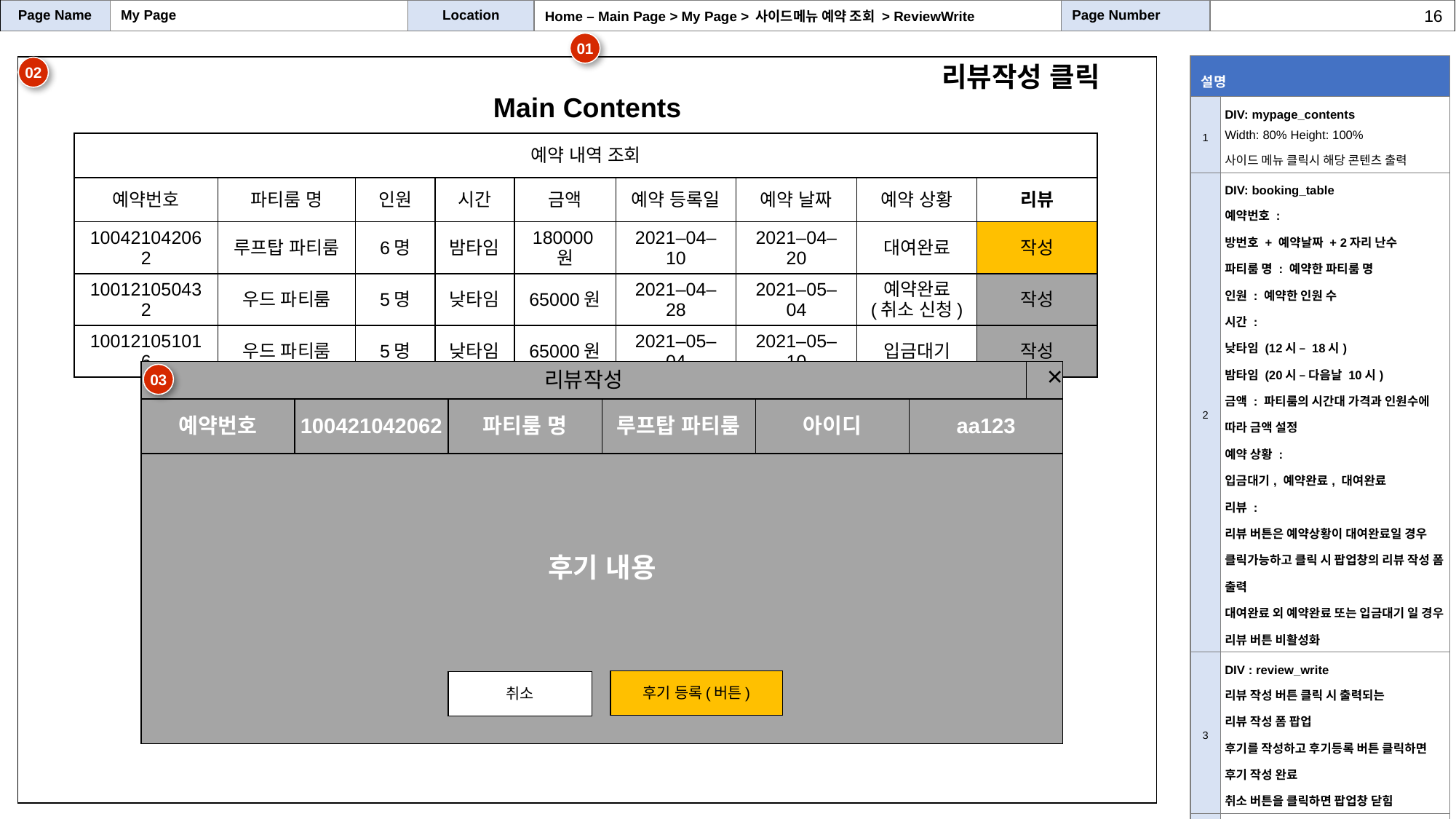

| Page Name | My Page | Location | Home – Main Page > My Page > 사이드메뉴 예약 조회 > ReviewWrite | Page Number |  |
| --- | --- | --- | --- | --- | --- |
16
01
| 설명 |  |
| --- | --- |
| 1 | DIV: mypage\_contents Width: 80% Height: 100% 사이드 메뉴 클릭시 해당 콘텐츠 출력 |
| 2 | DIV: booking\_table 예약번호 : 방번호 + 예약날짜 + 2자리 난수 파티룸 명 : 예약한 파티룸 명 인원 : 예약한 인원 수 시간 : 낮타임 (12시 – 18시) 밤타임 (20시 – 다음날 10시) 금액 : 파티룸의 시간대 가격과 인원수에 따라 금액 설정 예약 상황 : 입금대기, 예약완료, 대여완료 리뷰 : 리뷰 버튼은 예약상황이 대여완료일 경우 클릭가능하고 클릭 시 팝업창의 리뷰 작성 폼 출력 대여완료 외 예약완료 또는 입금대기 일 경우 리뷰 버튼 비활성화 |
| 3 | DIV : review\_write 리뷰 작성 버튼 클릭 시 출력되는 리뷰 작성 폼 팝업 후기를 작성하고 후기등록 버튼 클릭하면 후기 작성 완료 취소 버튼을 클릭하면 팝업창 닫힘 |
| 비고 | Container Max\_width : 1260px height : 100% |
| 리뷰작성 클릭 Main Contents |
| --- |
02

| 예약 내역 조회 |  |  |  |  |  |  |  |  |
| --- | --- | --- | --- | --- | --- | --- | --- | --- |
| 예약번호 | 파티룸 명 | 인원 | 시간 | 금액 | 예약 등록일 | 예약 날짜 | 예약 상황 | 리뷰 |
| 100421042062 | 루프탑 파티룸 | 6명 | 밤타임 | 180000원 | 2021–04–10 | 2021–04–20 | 대여완료 | 작성 |
| 100121050432 | 우드 파티룸 | 5명 | 낮타임 | 65000원 | 2021–04–28 | 2021–05–04 | 예약완료 (취소 신청) | 작성 |
| 100121051016 | 우드 파티룸 | 5명 | 낮타임 | 65000원 | 2021–05–04 | 2021–05–10 | 입금대기 | 작성 |

| 리뷰작성 |  |  |  |  |  | × |
| --- | --- | --- | --- | --- | --- | --- |
| 예약번호 | 100421042062 | 파티룸 명 | 루프탑 파티룸 | 아이디 | aa123 |  |
| 후기 내용 |  |  |  |  |  |  |
03
| 후기 등록(버튼) |
| --- |
| 취소 |
| --- |